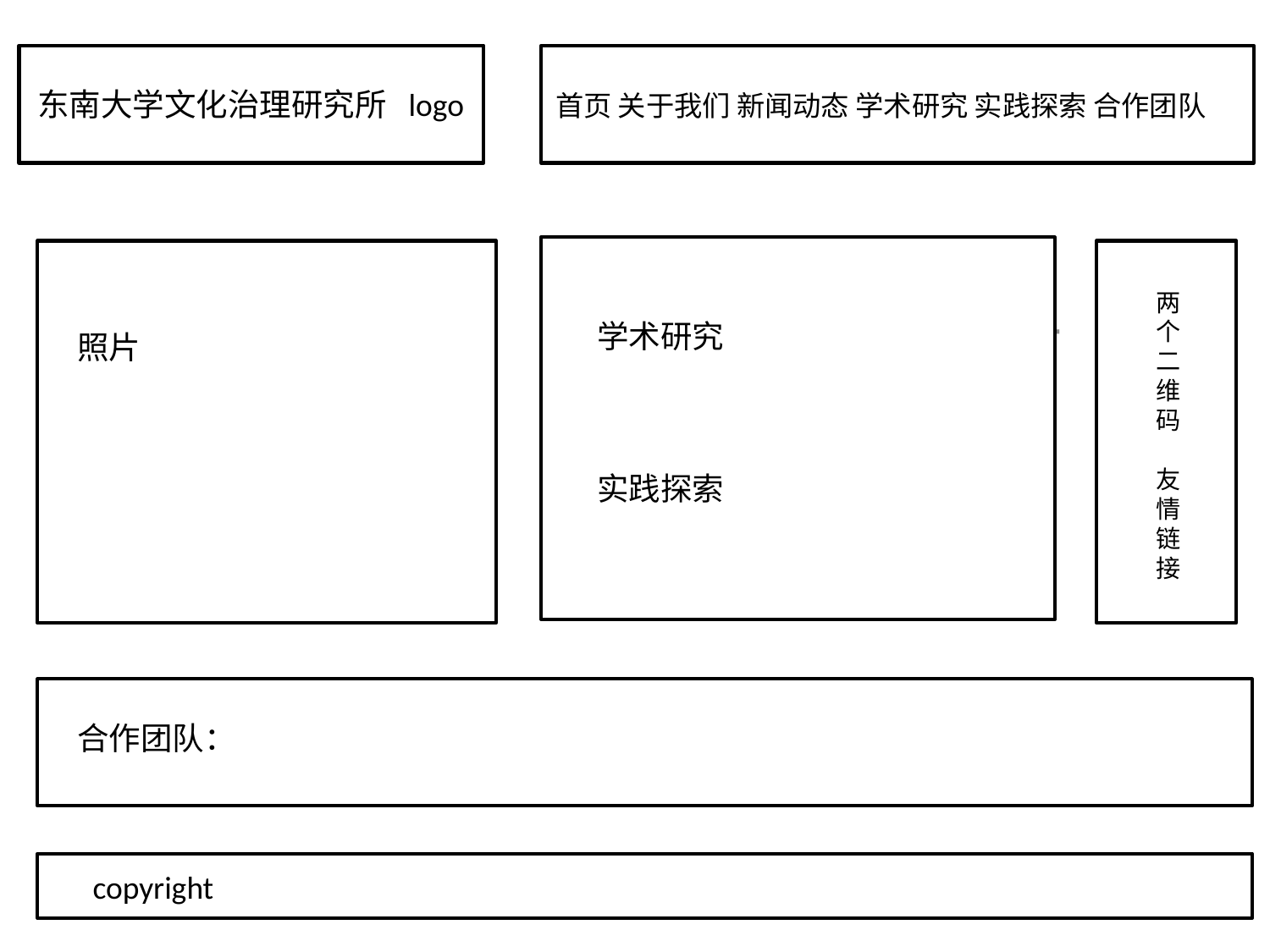

东南大学文化治理研究所  logo
首页 关于我们 新闻动态 学术研究 实践探索 合作团队

学术研究

实践探索
两个二维码

友情链接
照片
照片

合作团队：

copyright